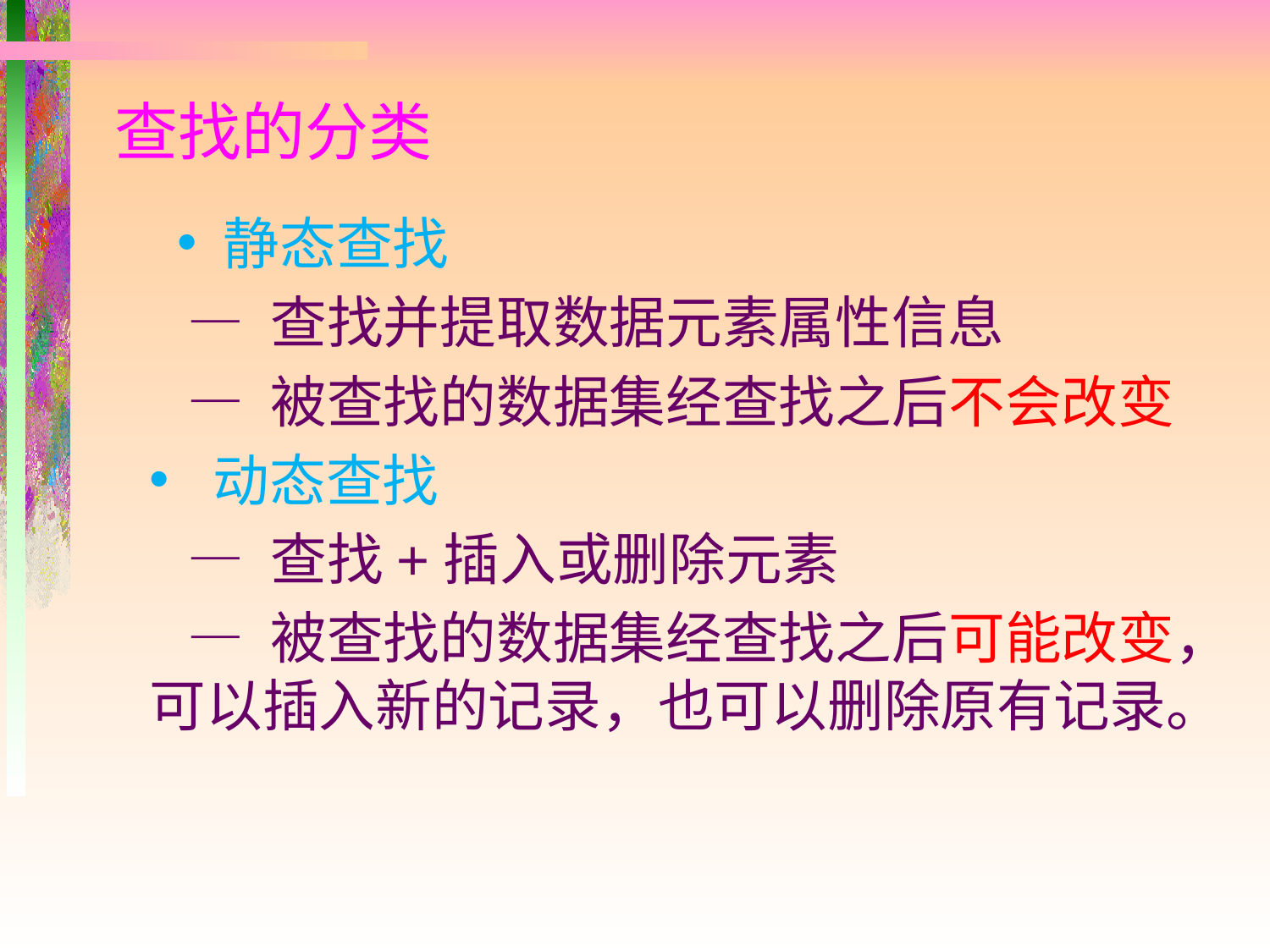

# 查找的分类
 静态查找
   — 查找并提取数据元素属性信息
   — 被查找的数据集经查找之后不会改变
动态查找
   — 查找+插入或删除元素
   — 被查找的数据集经查找之后可能改变，可以插入新的记录，也可以删除原有记录。